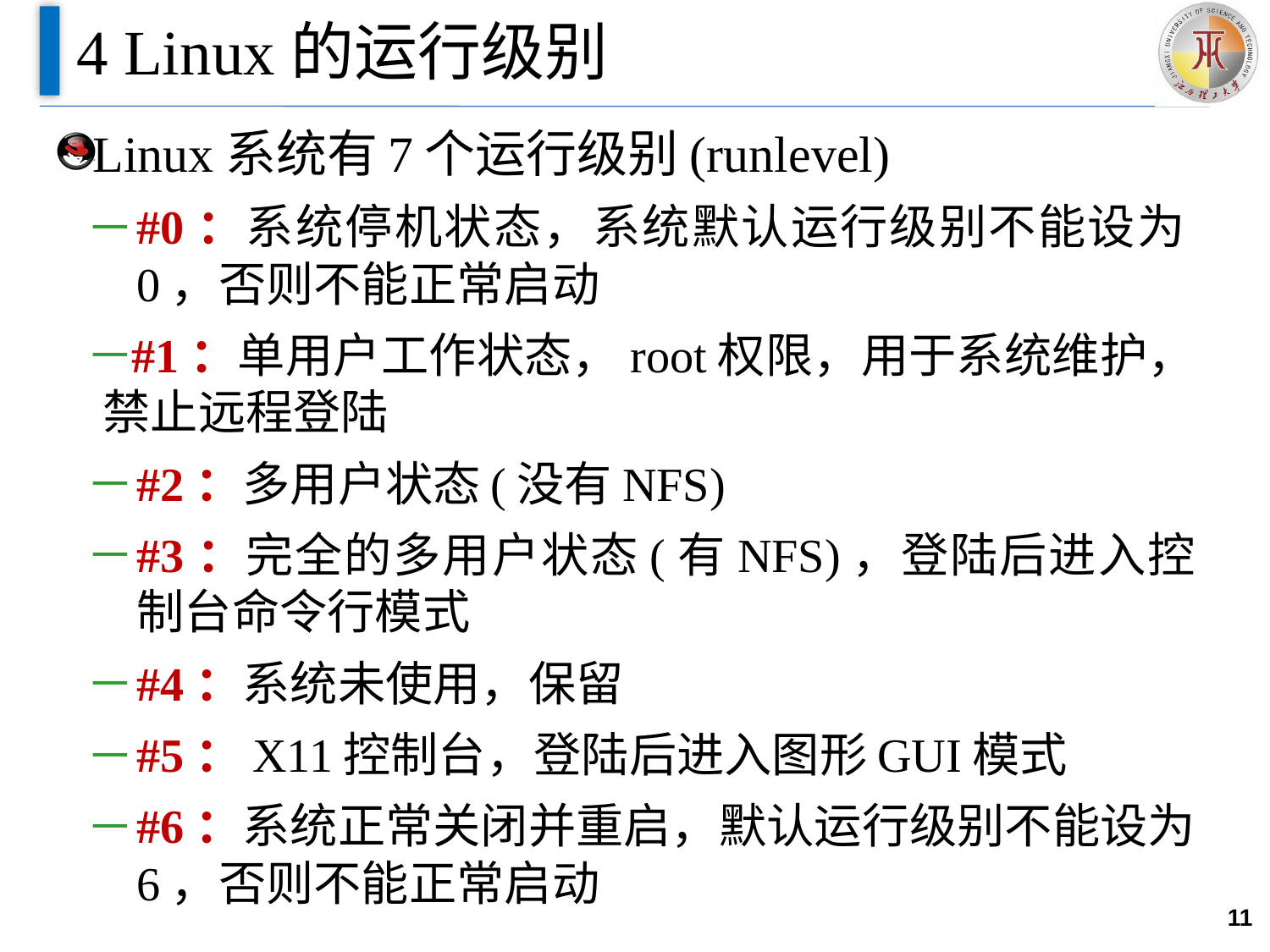

# 4 Linux的运行级别
Linux系统有7个运行级别(runlevel)
#0：系统停机状态，系统默认运行级别不能设为0，否则不能正常启动
#1：单用户工作状态，root权限，用于系统维护，禁止远程登陆
#2：多用户状态(没有NFS)
#3：完全的多用户状态(有NFS)，登陆后进入控制台命令行模式
#4：系统未使用，保留
#5：X11控制台，登陆后进入图形GUI模式
#6：系统正常关闭并重启，默认运行级别不能设为6，否则不能正常启动
11